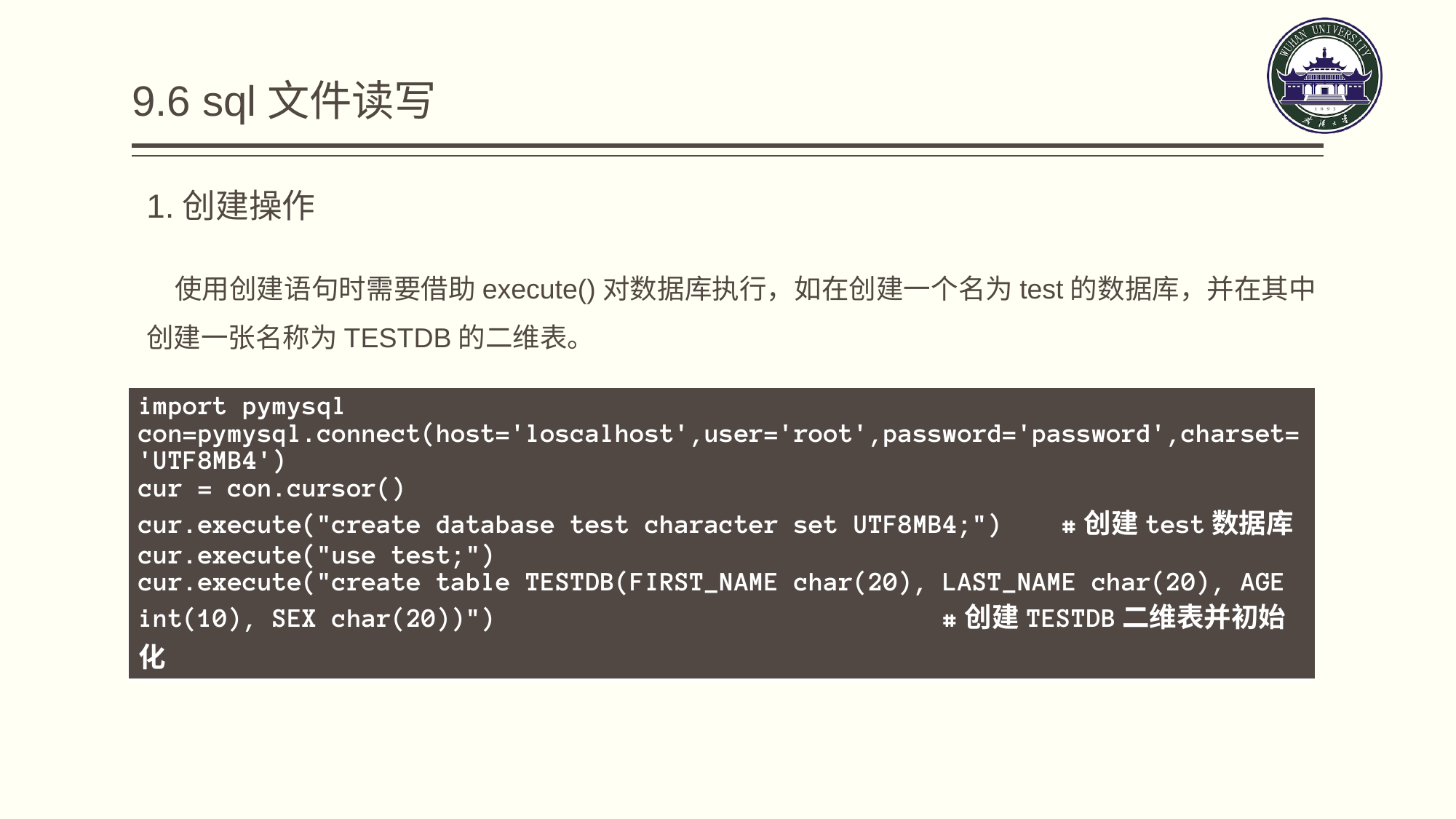

9.6 sql文件读写
1.创建操作
    使用创建语句时需要借助execute()对数据库执行，如在创建一个名为test的数据库，并在其中创建一张名称为TESTDB的二维表。
| import pymysql con=pymysql.connect(host='loscalhost',user='root',password='password',charset='UTF8MB4') cur = con.cursor() cur.execute("create database test character set UTF8MB4;") #创建test数据库 cur.execute("use test;") cur.execute("create table TESTDB(FIRST\_NAME char(20), LAST\_NAME char(20), AGE int(10), SEX char(20))") #创建TESTDB二维表并初始化 |
| --- |